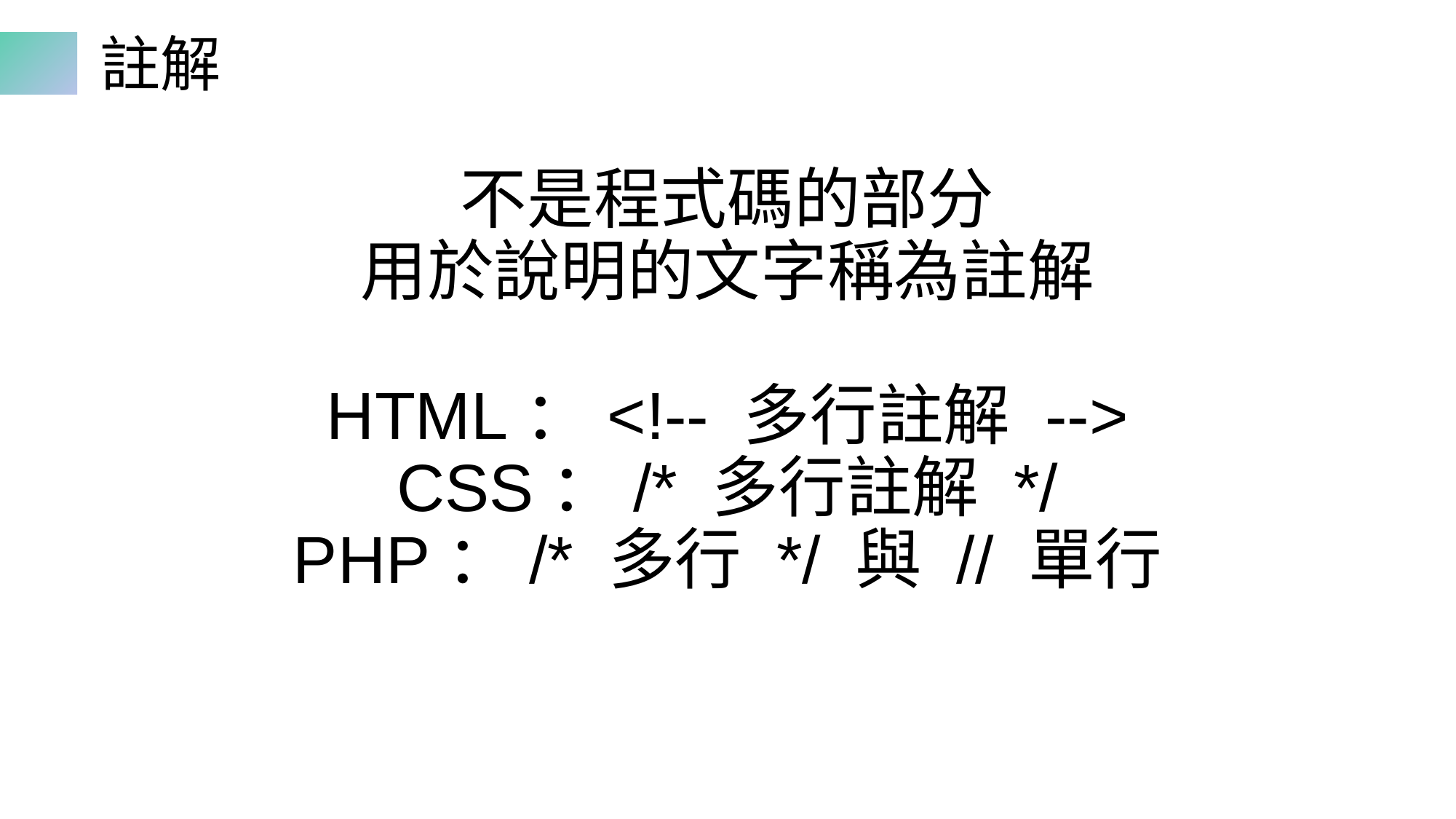

# 註解
不是程式碼的部分
用於說明的文字稱為註解

HTML：<!-- 多行註解 -->
CSS：/* 多行註解 */
PHP：/* 多行 */ 與 // 單行